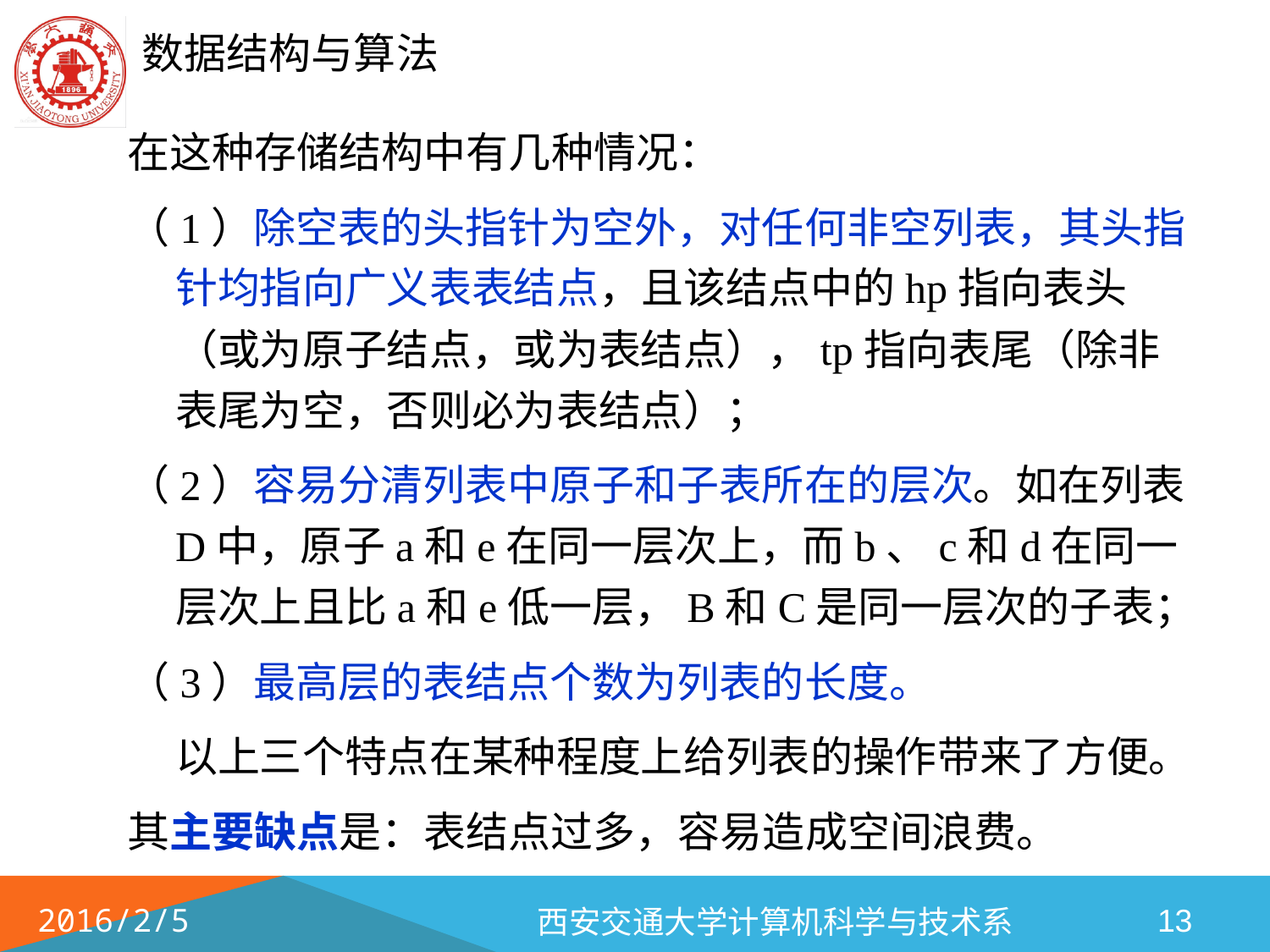

在这种存储结构中有几种情况：
（1）除空表的头指针为空外，对任何非空列表，其头指针均指向广义表表结点，且该结点中的hp指向表头（或为原子结点，或为表结点），tp指向表尾（除非表尾为空，否则必为表结点）；
（2）容易分清列表中原子和子表所在的层次。如在列表D中，原子a和e在同一层次上，而b、c和d在同一层次上且比a和e低一层，B和C是同一层次的子表；
（3）最高层的表结点个数为列表的长度。
	以上三个特点在某种程度上给列表的操作带来了方便。
其主要缺点是：表结点过多，容易造成空间浪费。